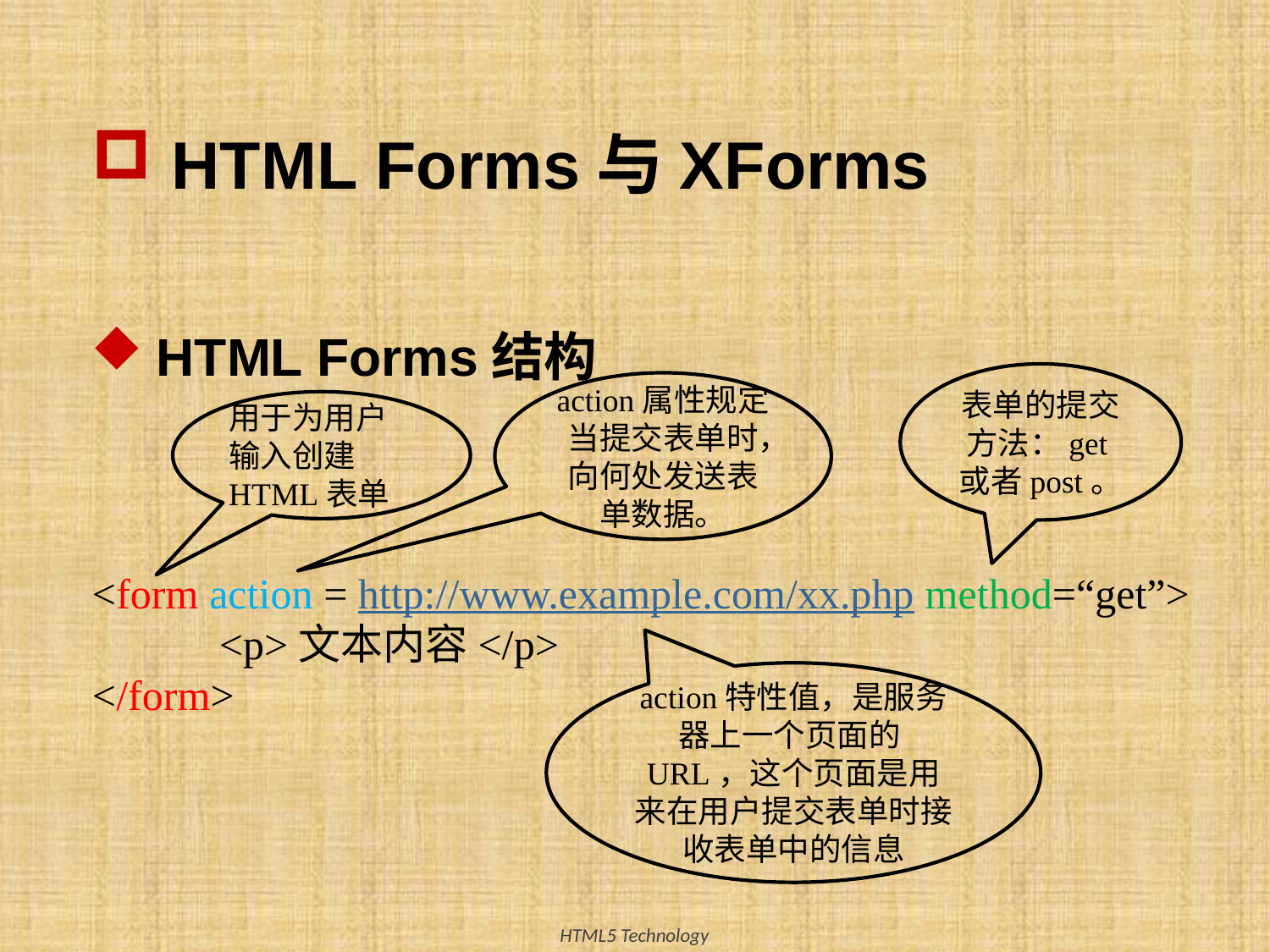

# HTML Forms与XForms
HTML Forms结构
表单的提交方法：get或者post。
action属性规定当提交表单时，向何处发送表单数据。
用于为用户输入创建HTML表单
<form action = http://www.example.com/xx.php method=“get”>
	<p>文本内容</p>
</form>
action特性值，是服务器上一个页面的URL，这个页面是用来在用户提交表单时接收表单中的信息
6
HTML5 Technology